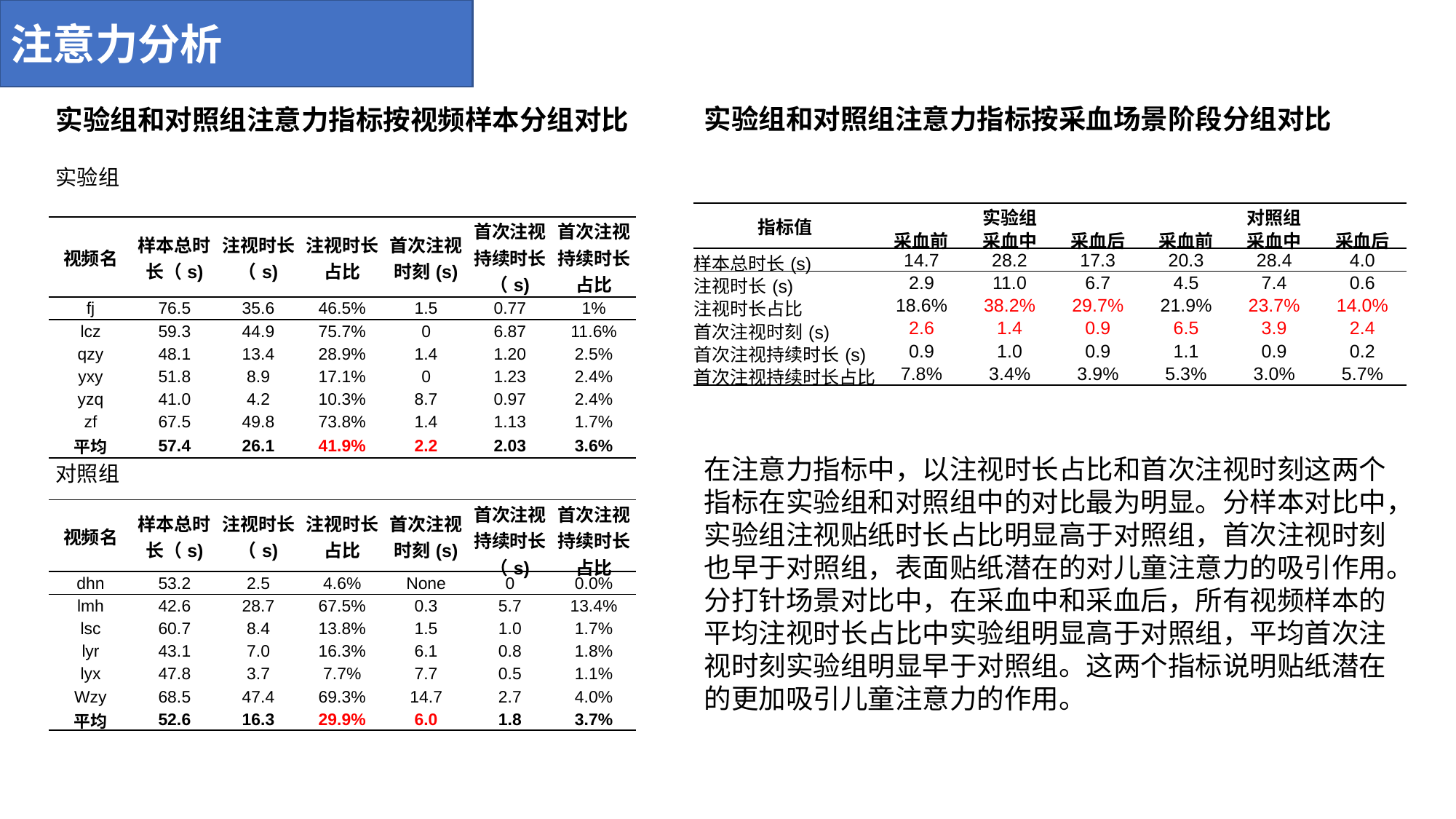

注意力分析
实验组和对照组注意力指标按采血场景阶段分组对比
实验组和对照组注意力指标按视频样本分组对比
实验组
| 指标值 | 实验组 |  |  | 对照组 |  |  |
| --- | --- | --- | --- | --- | --- | --- |
| 指标值 | 采血前 | 采血中 | 采血后 | 采血前 | 采血中 | 采血后 |
| 样本总时长(s) | 14.7 | 28.2 | 17.3 | 20.3 | 28.4 | 4.0 |
| 注视时长(s) | 2.9 | 11.0 | 6.7 | 4.5 | 7.4 | 0.6 |
| 注视时长占比 | 18.6% | 38.2% | 29.7% | 21.9% | 23.7% | 14.0% |
| 首次注视时刻(s) | 2.6 | 1.4 | 0.9 | 6.5 | 3.9 | 2.4 |
| 首次注视持续时长(s) | 0.9 | 1.0 | 0.9 | 1.1 | 0.9 | 0.2 |
| 首次注视持续时长占比 | 7.8% | 3.4% | 3.9% | 5.3% | 3.0% | 5.7% |
| 视频名 | 样本总时长（s) | 注视时长（s) | 注视时长占比 | 首次注视时刻(s) | 首次注视持续时长（s) | 首次注视持续时长占比 |
| --- | --- | --- | --- | --- | --- | --- |
| fj | 76.5 | 35.6 | 46.5% | 1.5 | 0.77 | 1% |
| lcz | 59.3 | 44.9 | 75.7% | 0 | 6.87 | 11.6% |
| qzy | 48.1 | 13.4 | 28.9% | 1.4 | 1.20 | 2.5% |
| yxy | 51.8 | 8.9 | 17.1% | 0 | 1.23 | 2.4% |
| yzq | 41.0 | 4.2 | 10.3% | 8.7 | 0.97 | 2.4% |
| zf | 67.5 | 49.8 | 73.8% | 1.4 | 1.13 | 1.7% |
| 平均 | 57.4 | 26.1 | 41.9% | 2.2 | 2.03 | 3.6% |
在注意力指标中，以注视时长占比和首次注视时刻这两个指标在实验组和对照组中的对比最为明显。分样本对比中，实验组注视贴纸时长占比明显高于对照组，首次注视时刻也早于对照组，表面贴纸潜在的对儿童注意力的吸引作用。分打针场景对比中，在采血中和采血后，所有视频样本的平均注视时长占比中实验组明显高于对照组，平均首次注视时刻实验组明显早于对照组。这两个指标说明贴纸潜在的更加吸引儿童注意力的作用。
对照组
| 视频名 | 样本总时长（s) | 注视时长（s) | 注视时长占比 | 首次注视时刻(s) | 首次注视持续时长（s) | 首次注视持续时长占比 |
| --- | --- | --- | --- | --- | --- | --- |
| dhn | 53.2 | 2.5 | 4.6% | None | 0 | 0.0% |
| lmh | 42.6 | 28.7 | 67.5% | 0.3 | 5.7 | 13.4% |
| lsc | 60.7 | 8.4 | 13.8% | 1.5 | 1.0 | 1.7% |
| lyr | 43.1 | 7.0 | 16.3% | 6.1 | 0.8 | 1.8% |
| lyx | 47.8 | 3.7 | 7.7% | 7.7 | 0.5 | 1.1% |
| Wzy | 68.5 | 47.4 | 69.3% | 14.7 | 2.7 | 4.0% |
| 平均 | 52.6 | 16.3 | 29.9% | 6.0 | 1.8 | 3.7% |